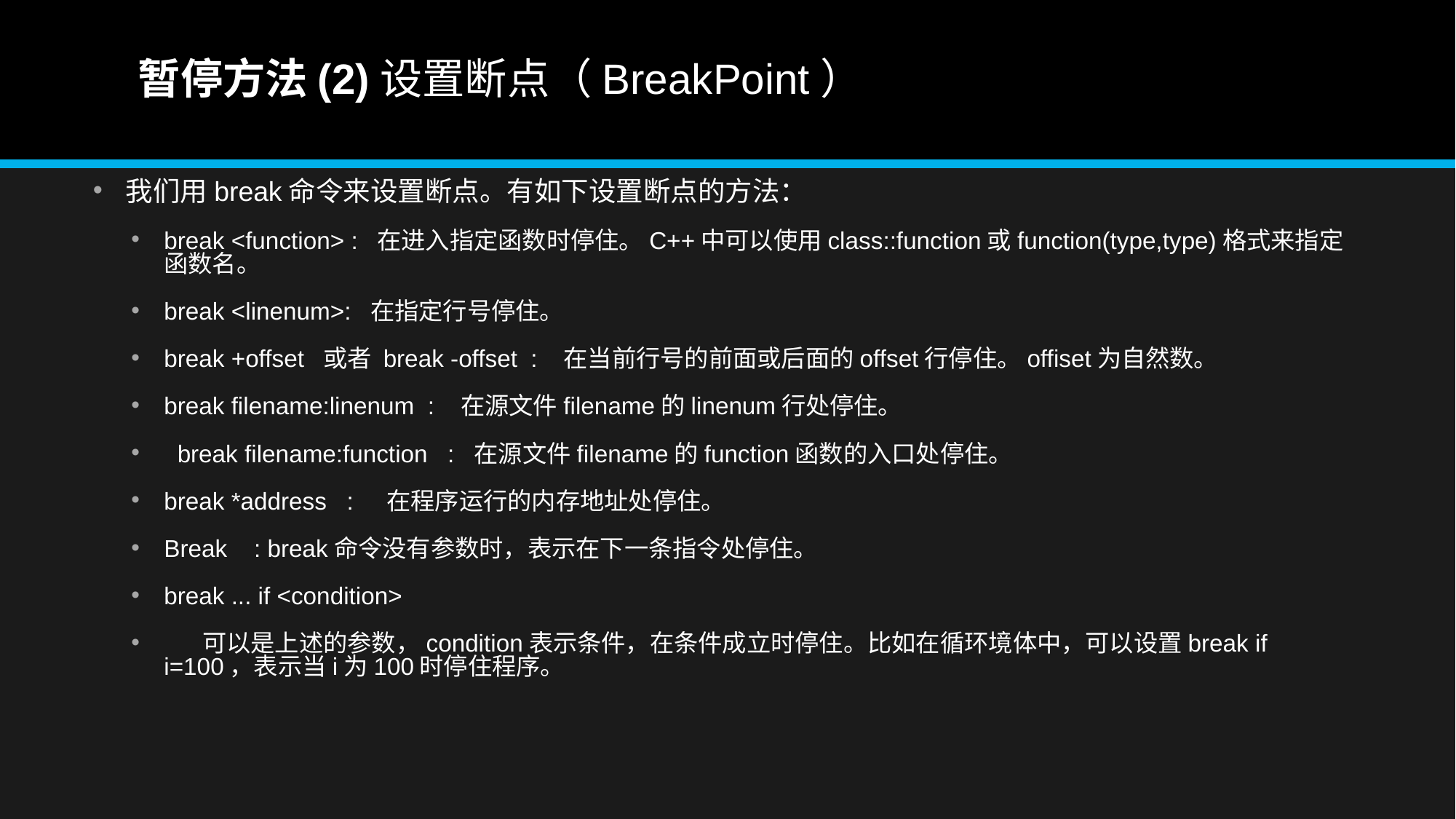

# 暂停方法(2)设置断点（BreakPoint）
我们用break命令来设置断点。有如下设置断点的方法：
break <function> :  在进入指定函数时停住。C++中可以使用class::function或function(type,type)格式来指定函数名。
break <linenum>:  在指定行号停住。
break +offset  或者 break -offset  :   在当前行号的前面或后面的offset行停住。offiset为自然数。
break filename:linenum  :   在源文件filename的linenum行处停住。
  break filename:function   :  在源文件filename的function函数的入口处停住。
break *address   :    在程序运行的内存地址处停住。
Break    : break命令没有参数时，表示在下一条指令处停住。
break ... if <condition>
      可以是上述的参数，condition表示条件，在条件成立时停住。比如在循环境体中，可以设置break if i=100，表示当i为100时停住程序。